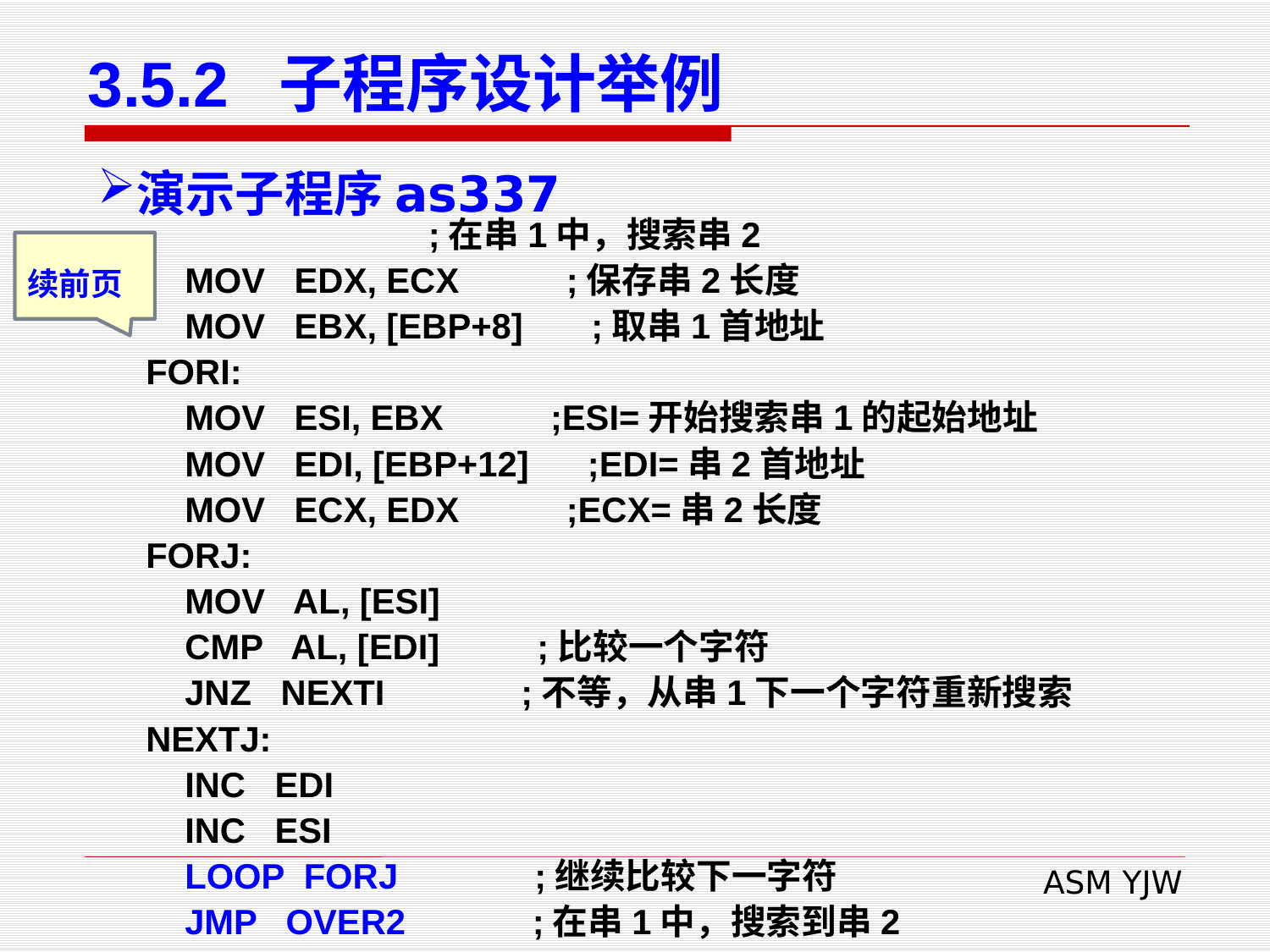

# 3.5.2  子程序设计举例
演示子程序as337
                                 ;在串1中，搜索串2
        MOV   EDX, ECX           ;保存串2长度
        MOV   EBX, [EBP+8]       ;取串1首地址
    FORI:
        MOV   ESI, EBX           ;ESI=开始搜索串1的起始地址
        MOV   EDI, [EBP+12]      ;EDI=串2首地址
        MOV   ECX, EDX           ;ECX=串2长度
    FORJ:
        MOV   AL, [ESI]
        CMP   AL, [EDI]          ;比较一个字符
        JNZ   NEXTI              ;不等，从串1下一个字符重新搜索
    NEXTJ:
        INC   EDI
        INC   ESI
        LOOP  FORJ              ;继续比较下一字符
        JMP   OVER2             ;在串1中，搜索到串2
续前页